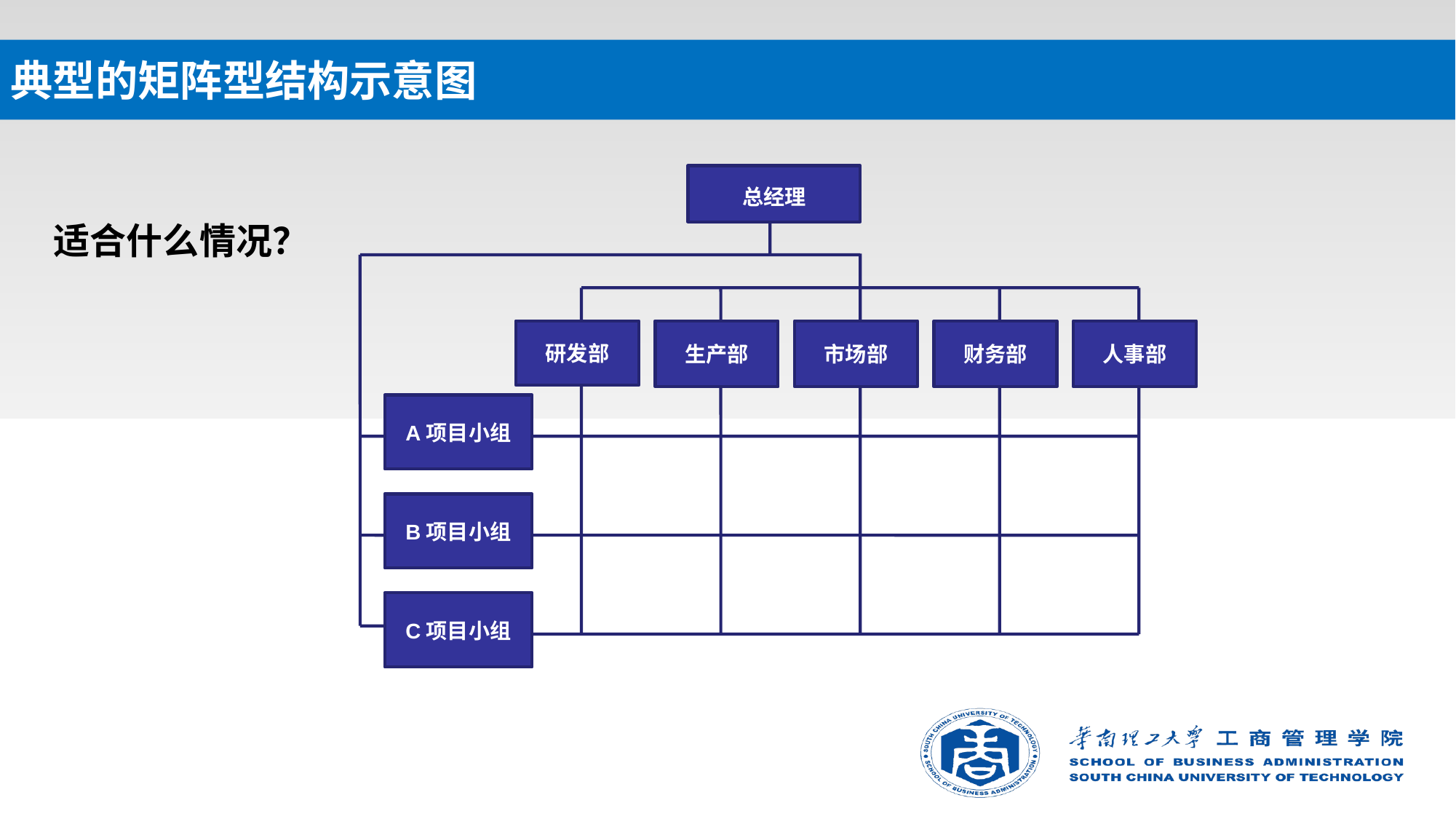

# 典型的矩阵型结构示意图
总经理

研发部
生产部
市场部
财务部
人事部

A项目小组

B项目小组

C项目小组

适合什么情况？